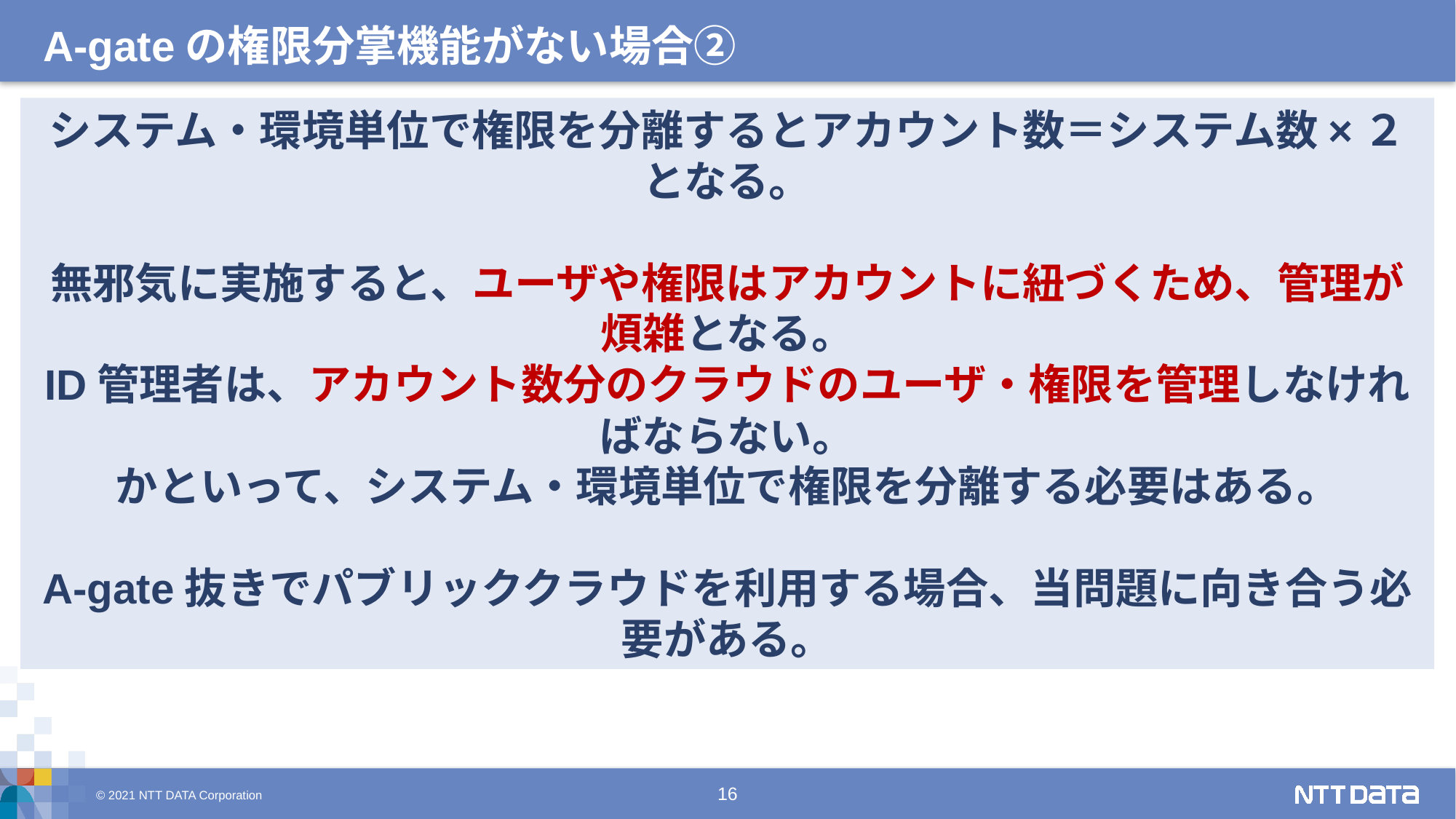

A-gateの権限分掌機能がない場合②
システム・環境単位で権限を分離するとアカウント数＝システム数×２となる。

無邪気に実施すると、ユーザや権限はアカウントに紐づくため、管理が煩雑となる。
ID管理者は、アカウント数分のクラウドのユーザ・権限を管理しなければならない。
かといって、システム・環境単位で権限を分離する必要はある。

A-gate抜きでパブリッククラウドを利用する場合、当問題に向き合う必要がある。